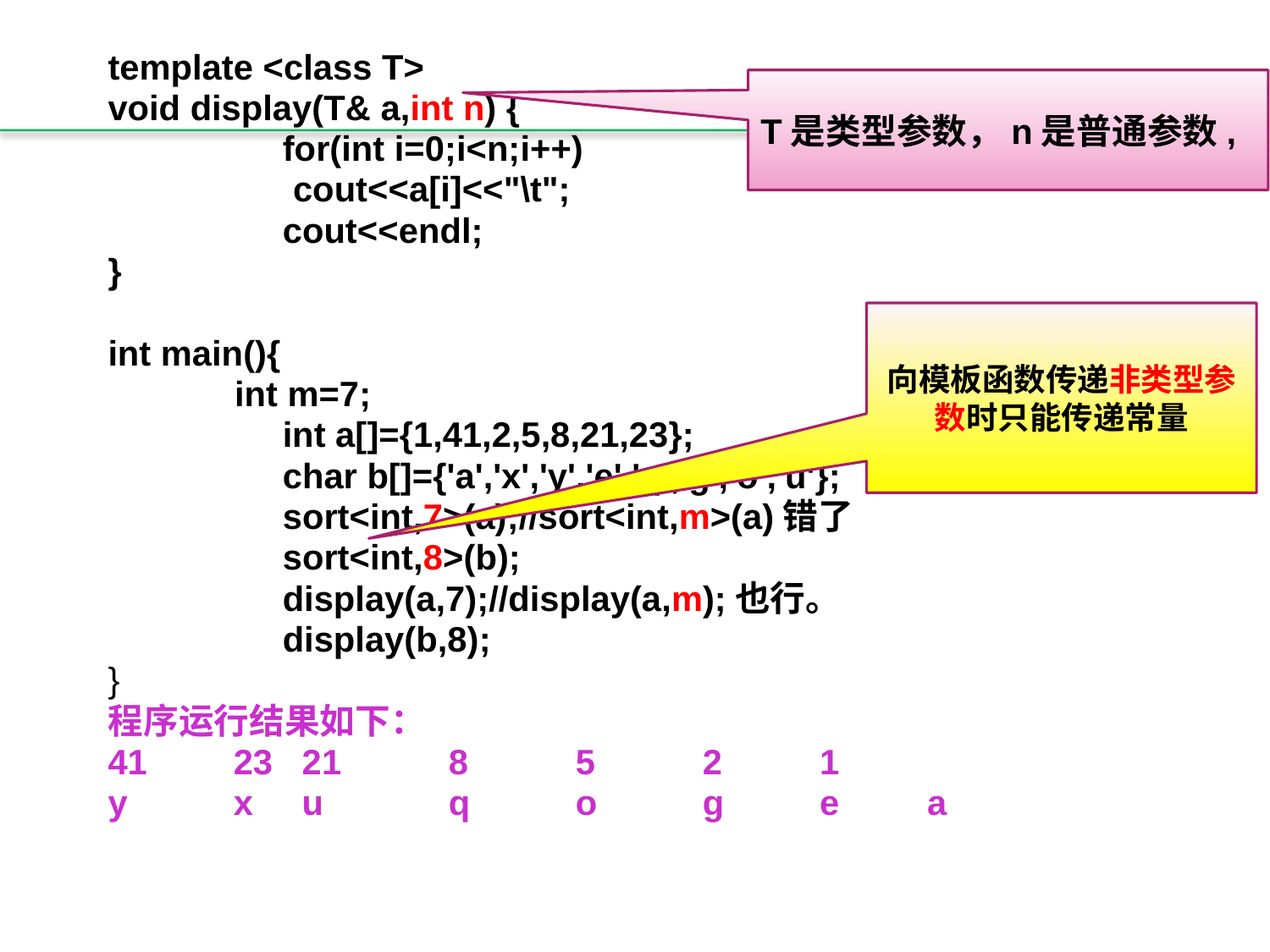

template <class T>
void display(T& a,int n) {
		for(int i=0;i<n;i++)
                   cout<<a[i]<<"\t";
		cout<<endl;
}

int main(){
             int m=7;
		int a[]={1,41,2,5,8,21,23};
		char b[]={'a','x','y','e','q','g','o','u'};
		sort<int,7>(a);//sort<int,m>(a)错了
		sort<int,8>(b);
		display(a,7);//display(a,m);也行。
		display(b,8);
}
程序运行结果如下：
41	        23	  21	    8	    5	    2	   1
y	        x	  u	    q	    o	    g	   e	 a
T是类型参数，n是普通参数,
向模板函数传递非类型参数时只能传递常量